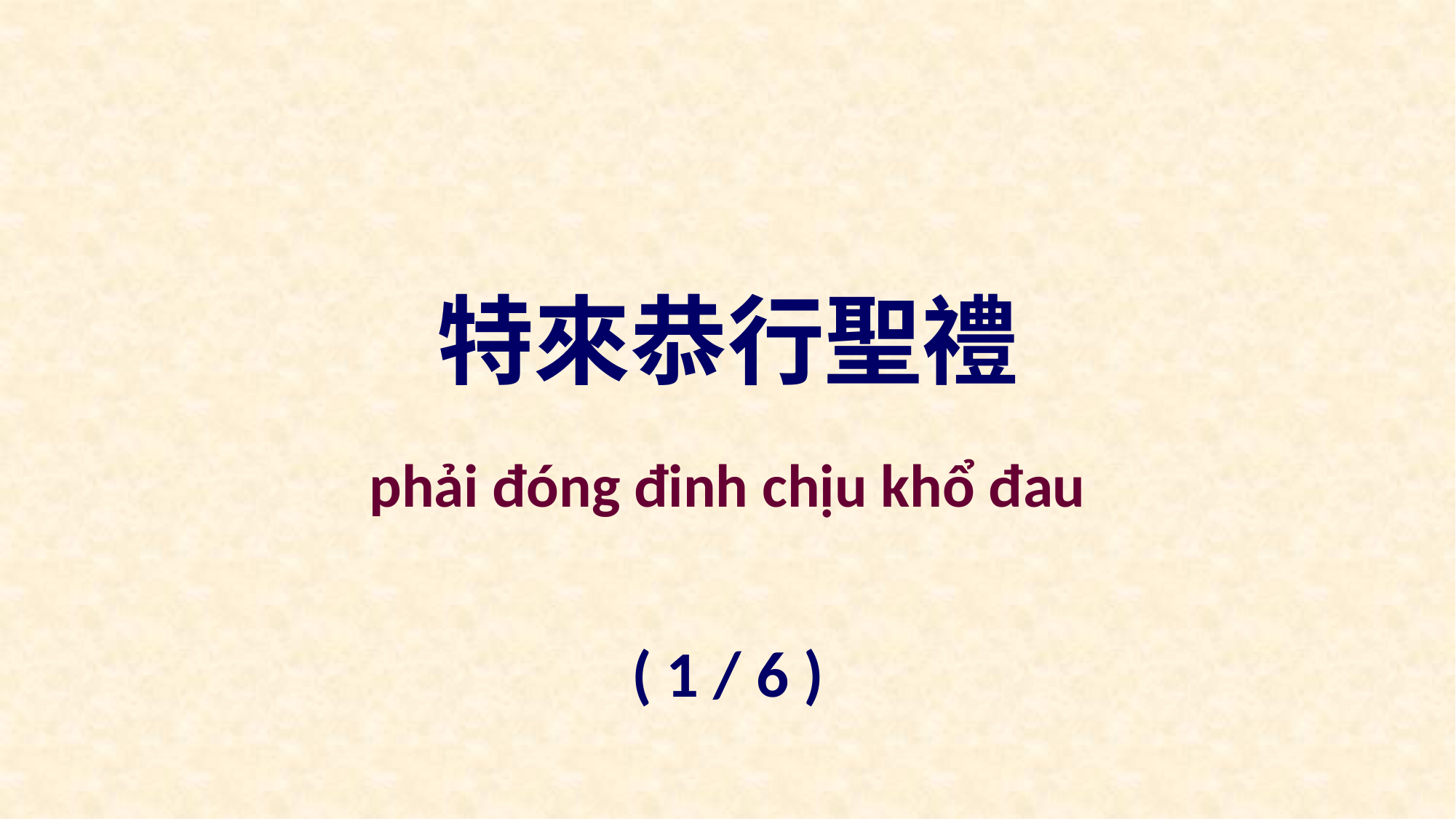

特來恭行聖禮
phải đóng đinh chịu khổ đau
( 1 / 6 )